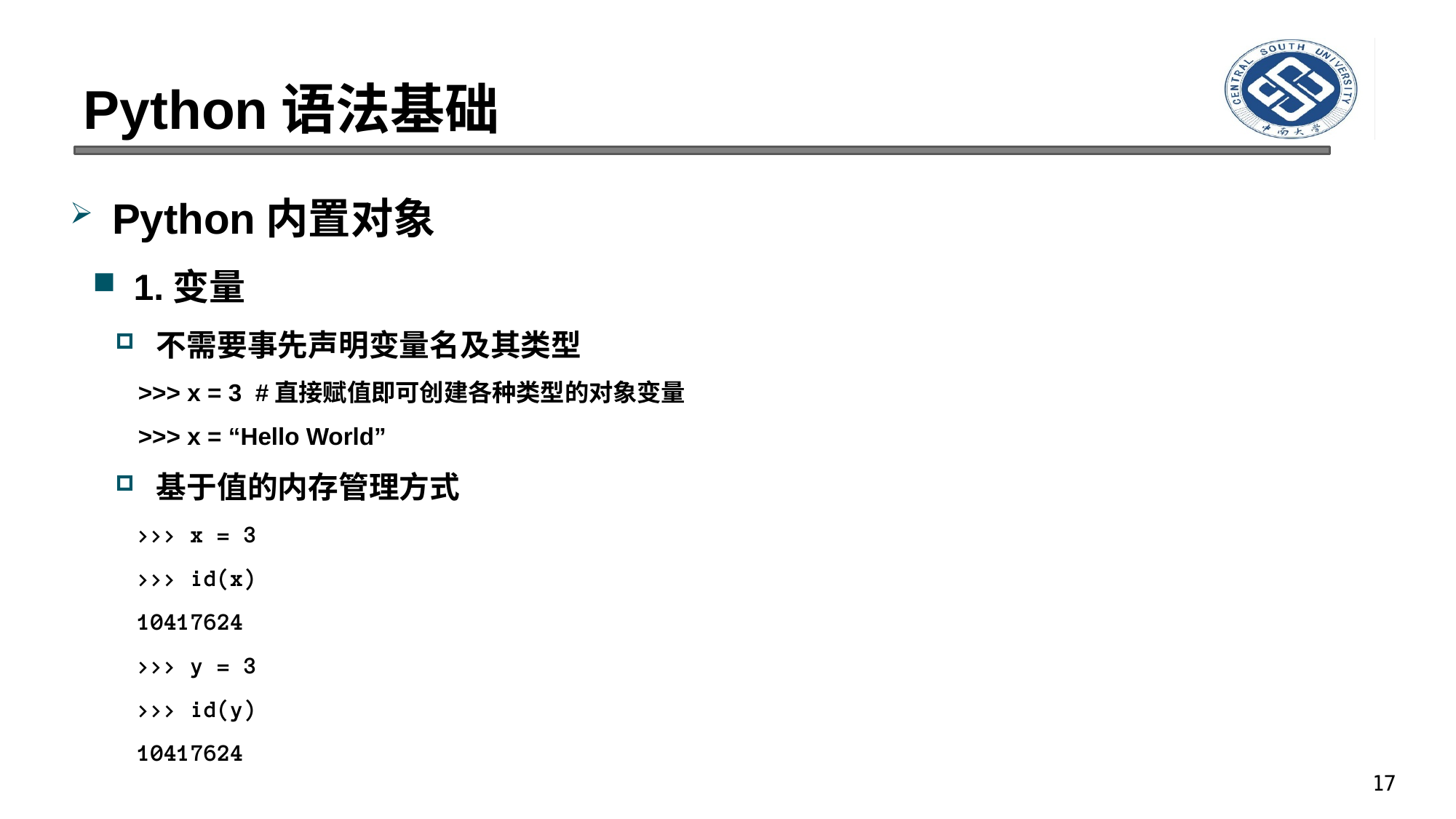

# Python语法基础
Python内置对象
1.变量
不需要事先声明变量名及其类型
>>> x = 3  #直接赋值即可创建各种类型的对象变量
>>> x = “Hello World”
基于值的内存管理方式
>>> x = 3
>>> id(x)
10417624
>>> y = 3
>>> id(y)
10417624

17